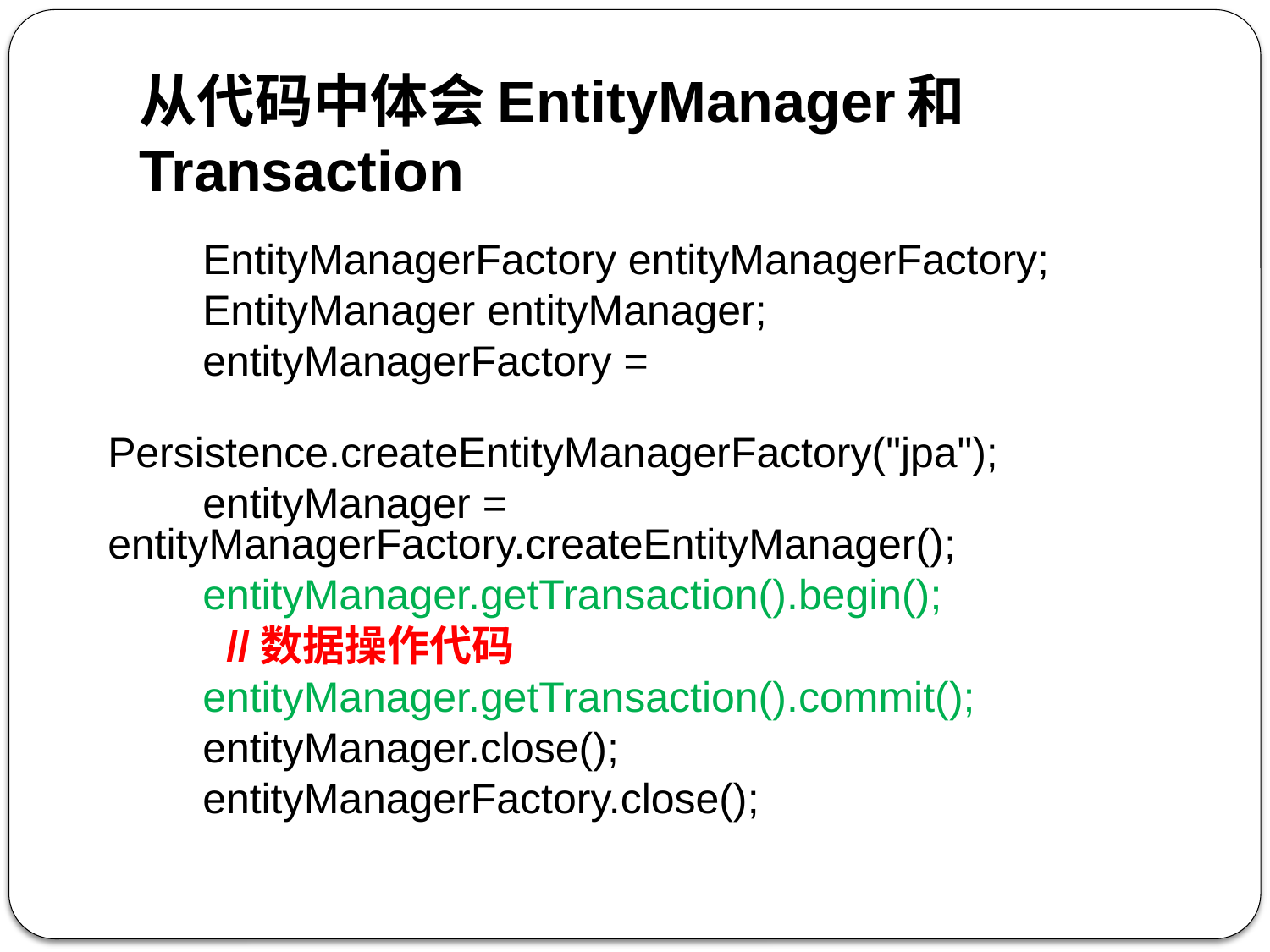

# 从代码中体会EntityManager和Transaction
        EntityManagerFactory entityManagerFactory;
        EntityManager entityManager;
        entityManagerFactory =
                Persistence.createEntityManagerFactory("jpa");
        entityManager = entityManagerFactory.createEntityManager();
        entityManager.getTransaction().begin();
          //数据操作代码
        entityManager.getTransaction().commit();
        entityManager.close();
        entityManagerFactory.close();